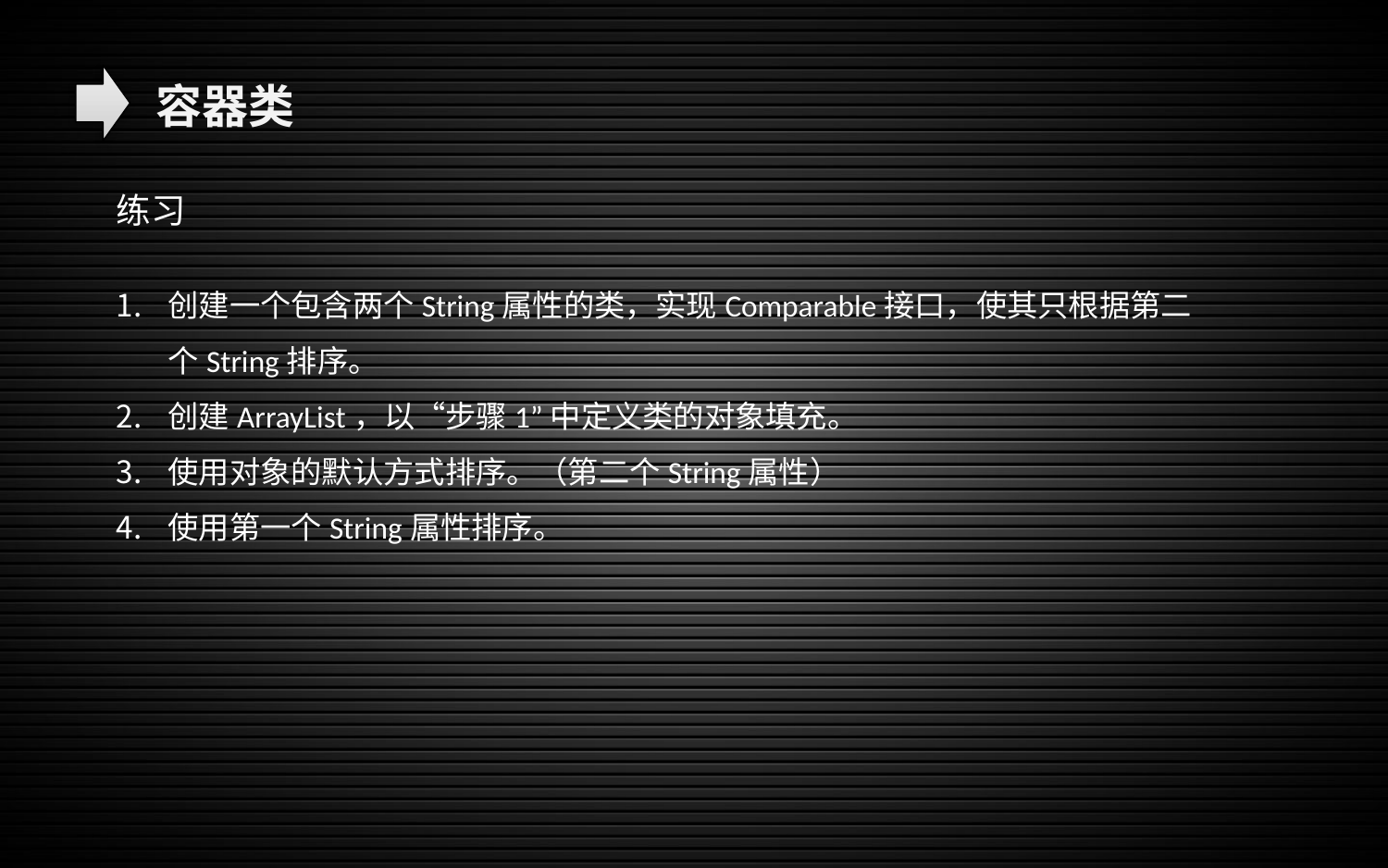

容器类
练习

创建一个包含两个String属性的类，实现Comparable接口，使其只根据第二个String排序。
创建ArrayList，以“步骤1”中定义类的对象填充。
使用对象的默认方式排序。（第二个String属性）
使用第一个String属性排序。